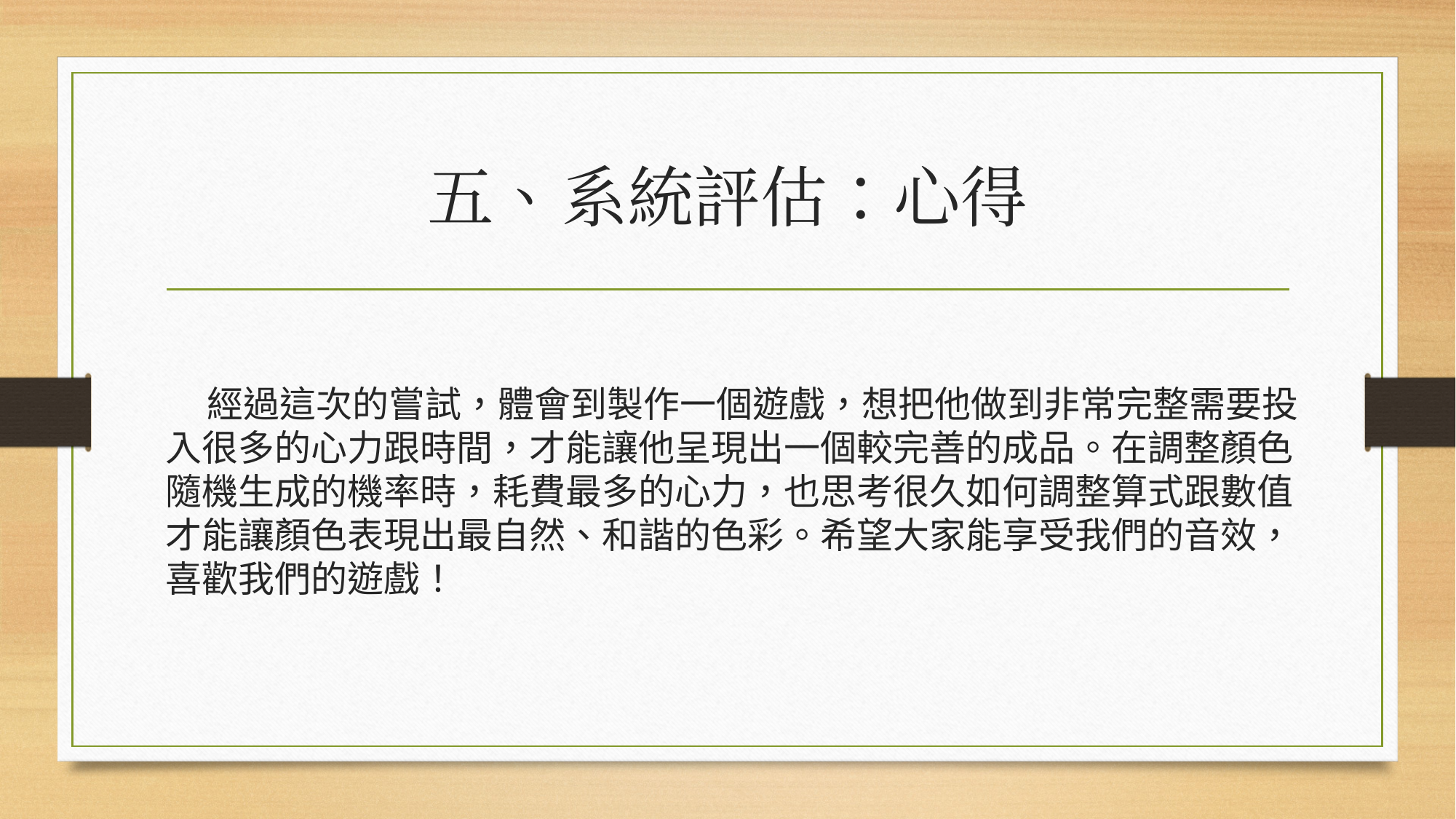

# 五、系統評估：心得
    經過這次的嘗試，體會到製作一個遊戲，想把他做到非常完整需要投入很多的心力跟時間，才能讓他呈現出一個較完善的成品。在調整顏色隨機生成的機率時，耗費最多的心力，也思考很久如何調整算式跟數值才能讓顏色表現出最自然、和諧的色彩。希望大家能享受我們的音效，喜歡我們的遊戲！